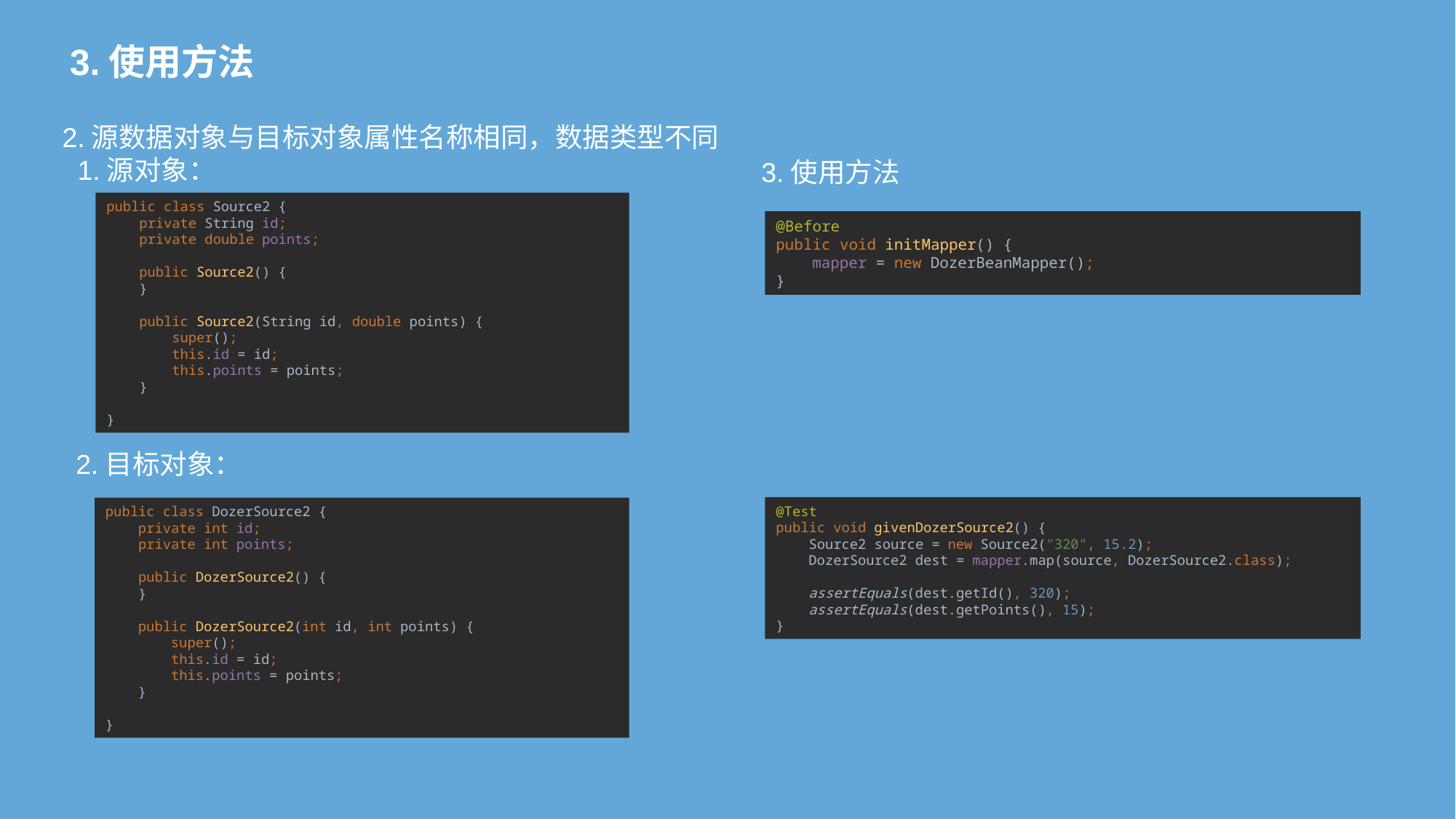

3.使用方法
2.源数据对象与目标对象属性名称相同，数据类型不同
  1.源对象：

3.使用方法

public class Source2 {
    private String id;
    private double points;
    public Source2() {
    }
    public Source2(String id, double points) {
        super();
        this.id = id;
        this.points = points;
    }
}
@Before
public void initMapper() {
    mapper = new DozerBeanMapper();
}
 2.目标对象：

public class DozerSource2 {
    private int id;
    private int points;
    public DozerSource2() {
    }
    public DozerSource2(int id, int points) {
        super();
        this.id = id;
        this.points = points;
    }
}
@Test
public void givenDozerSource2() {
    Source2 source = new Source2("320", 15.2);
    DozerSource2 dest = mapper.map(source, DozerSource2.class);
    assertEquals(dest.getId(), 320);
    assertEquals(dest.getPoints(), 15);
}